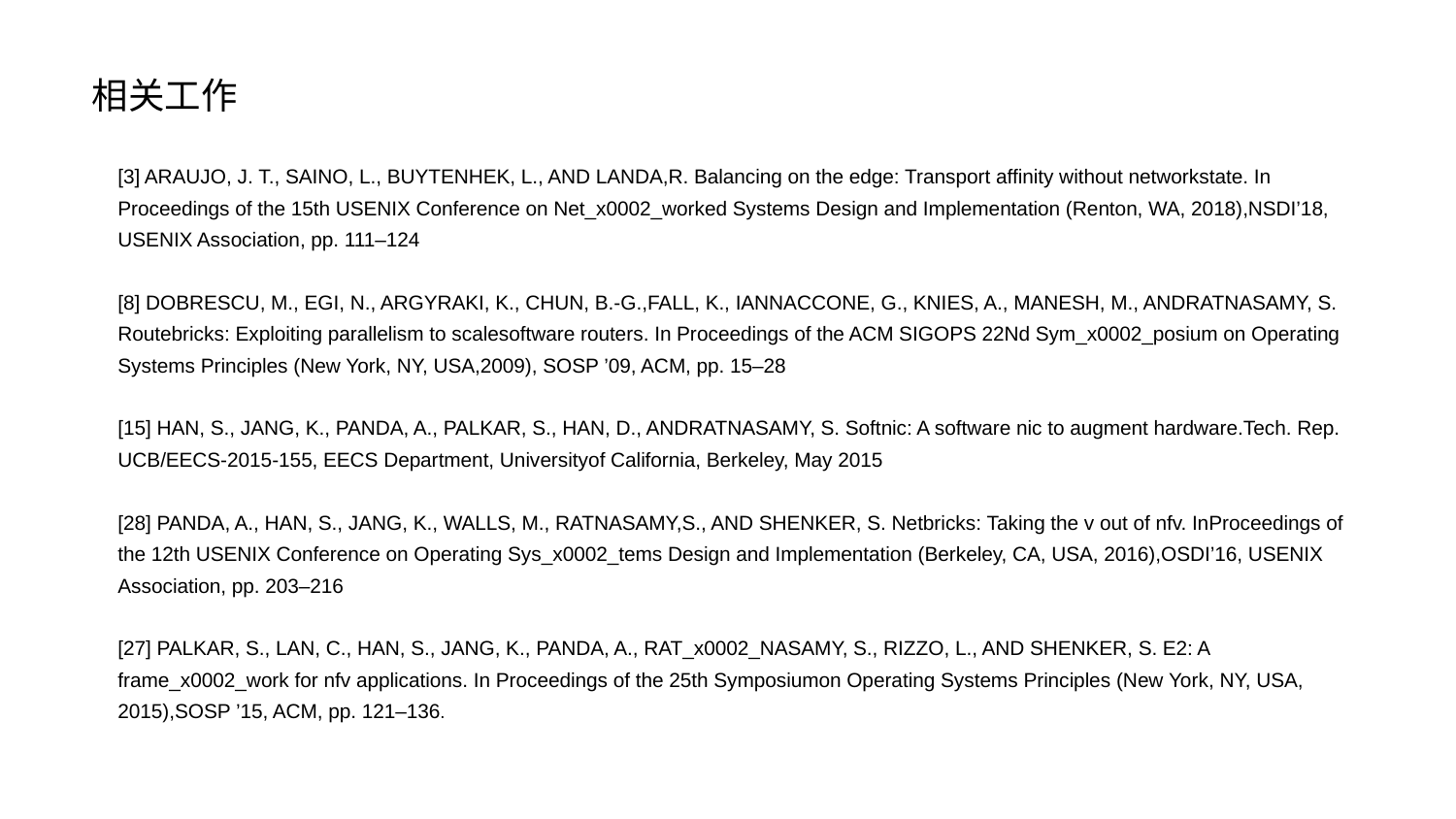

相关工作
[3] ARAUJO, J. T., SAINO, L., BUYTENHEK, L., AND LANDA,R. Balancing on the edge: Transport affinity without networkstate. In Proceedings of the 15th USENIX Conference on Net_x0002_worked Systems Design and Implementation (Renton, WA, 2018),NSDI’18, USENIX Association, pp. 111–124

[8] DOBRESCU, M., EGI, N., ARGYRAKI, K., CHUN, B.-G.,FALL, K., IANNACCONE, G., KNIES, A., MANESH, M., ANDRATNASAMY, S. Routebricks: Exploiting parallelism to scalesoftware routers. In Proceedings of the ACM SIGOPS 22Nd Sym_x0002_posium on Operating Systems Principles (New York, NY, USA,2009), SOSP ’09, ACM, pp. 15–28

[15] HAN, S., JANG, K., PANDA, A., PALKAR, S., HAN, D., ANDRATNASAMY, S. Softnic: A software nic to augment hardware.Tech. Rep. UCB/EECS-2015-155, EECS Department, Universityof California, Berkeley, May 2015

[28] PANDA, A., HAN, S., JANG, K., WALLS, M., RATNASAMY,S., AND SHENKER, S. Netbricks: Taking the v out of nfv. InProceedings of the 12th USENIX Conference on Operating Sys_x0002_tems Design and Implementation (Berkeley, CA, USA, 2016),OSDI’16, USENIX Association, pp. 203–216

[27] PALKAR, S., LAN, C., HAN, S., JANG, K., PANDA, A., RAT_x0002_NASAMY, S., RIZZO, L., AND SHENKER, S. E2: A frame_x0002_work for nfv applications. In Proceedings of the 25th Symposiumon Operating Systems Principles (New York, NY, USA, 2015),SOSP ’15, ACM, pp. 121–136.